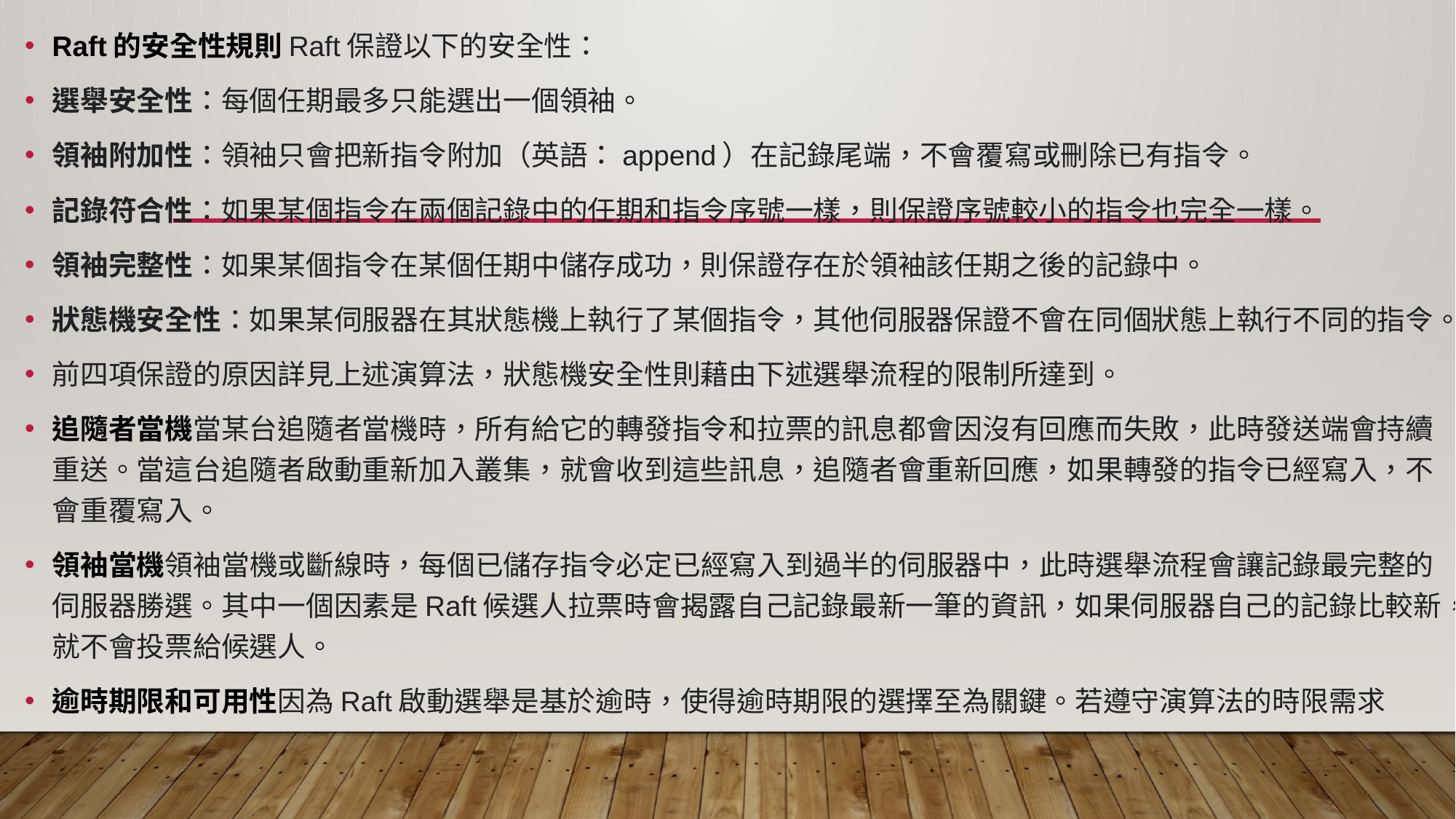

Raft的安全性規則Raft保證以下的安全性：
選舉安全性：每個任期最多只能選出一個領袖。
領袖附加性：領袖只會把新指令附加（英語：append）在記錄尾端，不會覆寫或刪除已有指令。
記錄符合性：如果某個指令在兩個記錄中的任期和指令序號一樣，則保證序號較小的指令也完全一樣。
領袖完整性：如果某個指令在某個任期中儲存成功，則保證存在於領袖該任期之後的記錄中。
狀態機安全性：如果某伺服器在其狀態機上執行了某個指令，其他伺服器保證不會在同個狀態上執行不同的指令。
前四項保證的原因詳見上述演算法，狀態機安全性則藉由下述選舉流程的限制所達到。
追隨者當機當某台追隨者當機時，所有給它的轉發指令和拉票的訊息都會因沒有回應而失敗，此時發送端會持續重送。當這台追隨者啟動重新加入叢集，就會收到這些訊息，追隨者會重新回應，如果轉發的指令已經寫入，不會重覆寫入。
領袖當機領袖當機或斷線時，每個已儲存指令必定已經寫入到過半的伺服器中，此時選舉流程會讓記錄最完整的伺服器勝選。其中一個因素是Raft候選人拉票時會揭露自己記錄最新一筆的資訊，如果伺服器自己的記錄比較新，就不會投票給候選人。
逾時期限和可用性因為Raft啟動選舉是基於逾時，使得逾時期限的選擇至為關鍵。若遵守演算法的時限需求